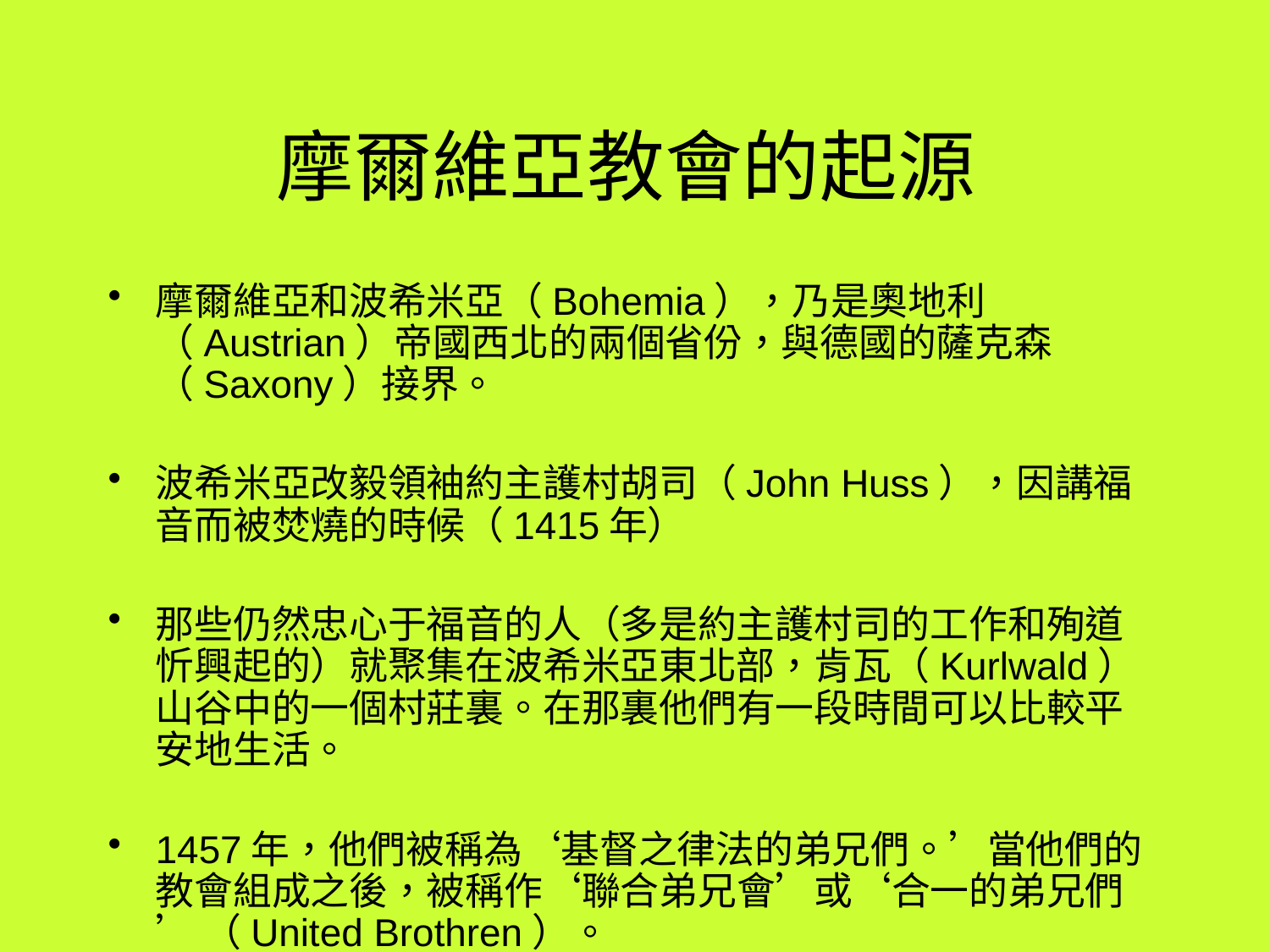

# 摩爾維亞教會的起源
摩爾維亞和波希米亞（Bohemia），乃是奧地利（Austrian）帝國西北的兩個省份，與德國的薩克森（Saxony）接界。

波希米亞改毅領袖約主護村胡司（John Huss），因講福音而被焚燒的時候（1415年）

那些仍然忠心于福音的人（多是約主護村司的工作和殉道忻興起的）就聚集在波希米亞東北部，肯瓦（Kurlwald）山谷中的一個村莊裏。在那裏他們有一段時間可以比較平安地生活。

1457年，他們被稱為‘基督之律法的弟兄們。’當他們的教會組成之後，被稱作‘聯合弟兄會’或‘合一的弟兄們’ （United Brothren）。